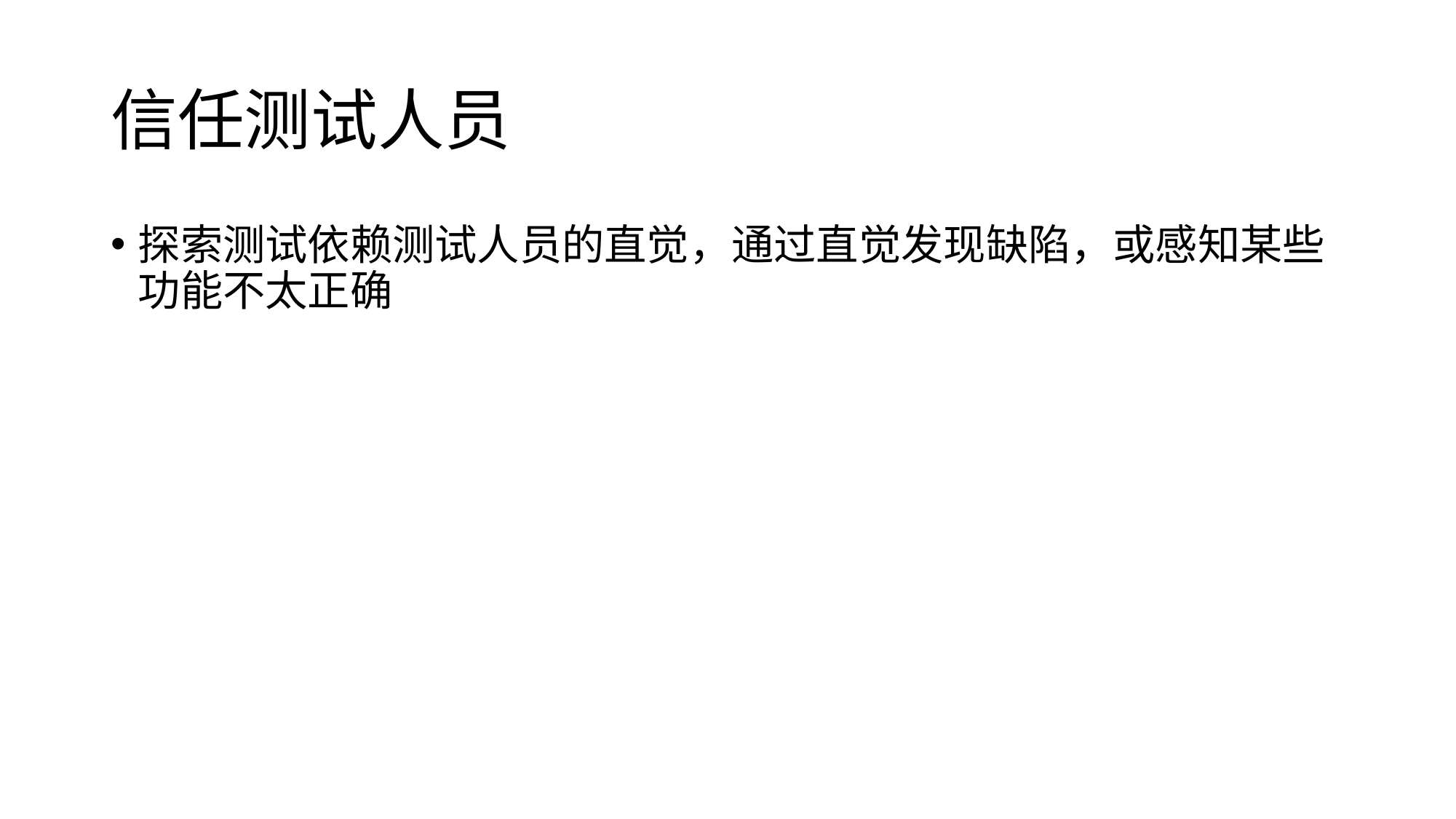

# 信任测试人员
探索测试依赖测试人员的直觉，通过直觉发现缺陷，或感知某些功能不太正确